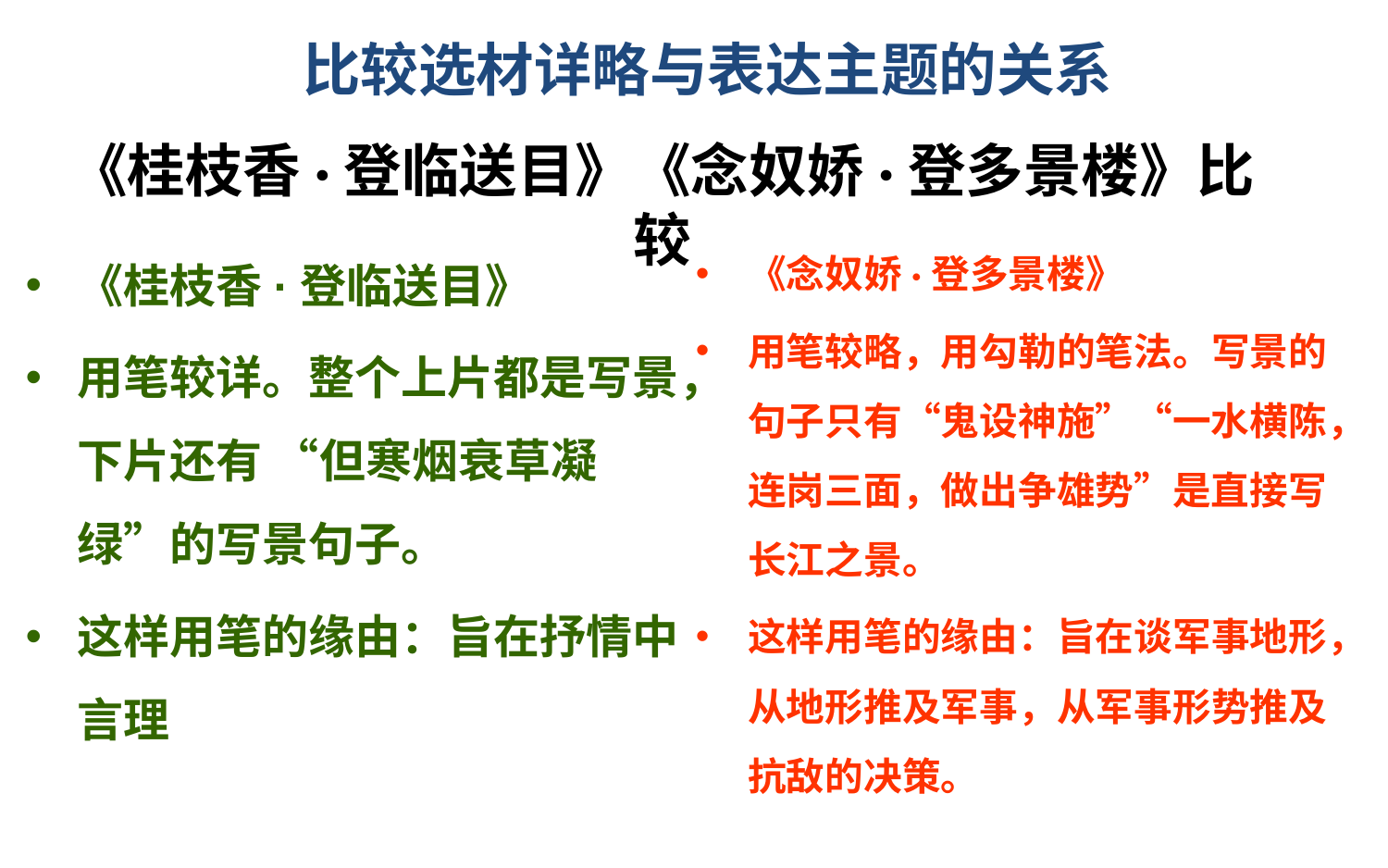

比较选材详略与表达主题的关系
《桂枝香·登临送目》《念奴娇·登多景楼》比较
《念奴娇·登多景楼》
用笔较略，用勾勒的笔法。写景的句子只有“鬼设神施”“一水横陈，连岗三面，做出争雄势”是直接写长江之景。
这样用笔的缘由：旨在谈军事地形，从地形推及军事，从军事形势推及抗敌的决策。
《桂枝香·登临送目》
用笔较详。整个上片都是写景，下片还有 “但寒烟衰草凝绿”的写景句子。
这样用笔的缘由：旨在抒情中言理